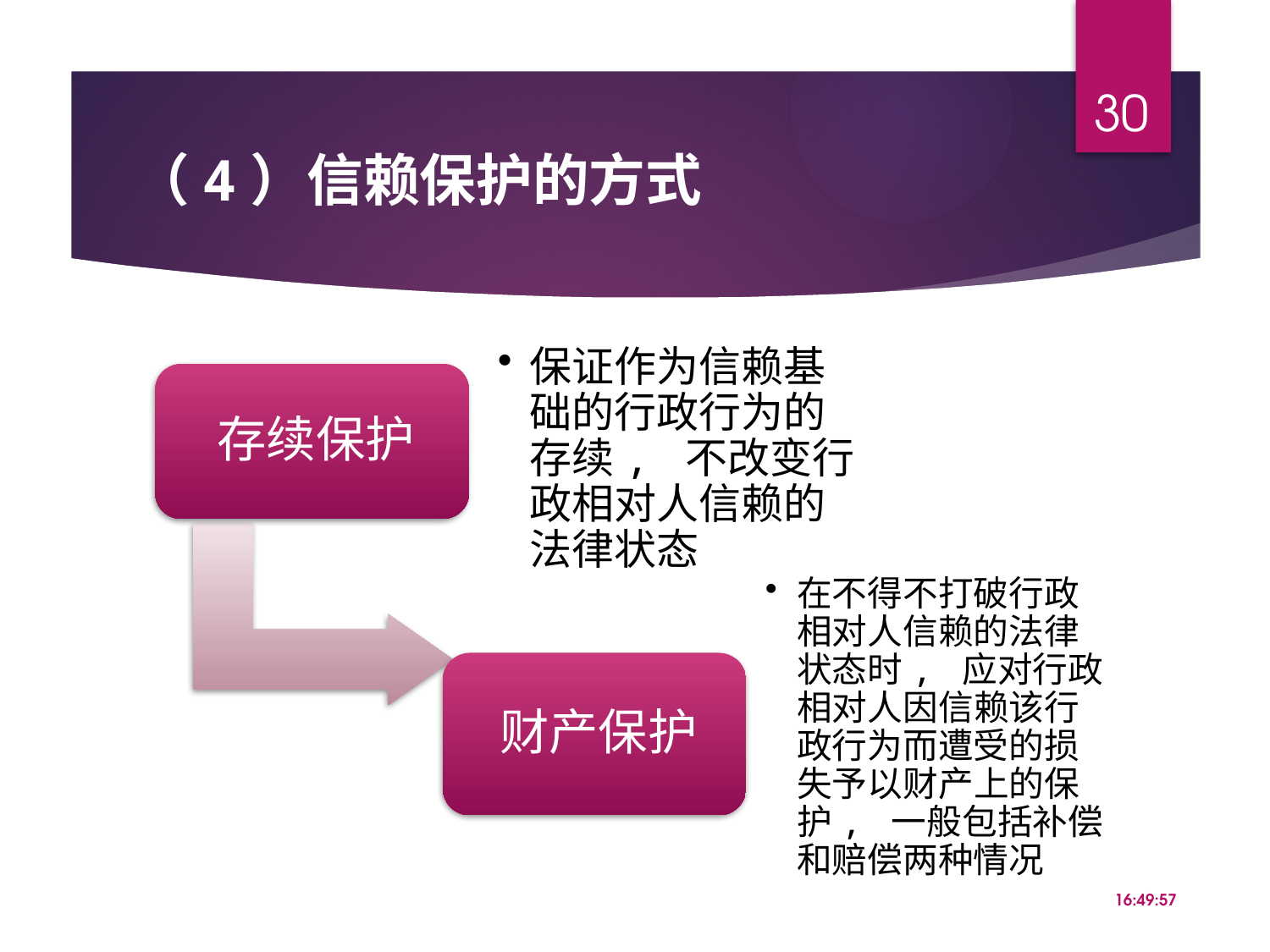

30
# （4）信赖保护的方式
存续保护
保证作为信赖基础的行政行为的存续, 不改变行政相对人信赖的法律状态
财产保护
在不得不打破行政相对人信赖的法律状态时, 应对行政相对人因信赖该行政行为而遭受的损失予以财产上的保护, 一般包括补偿和赔偿两种情况
16:49:57